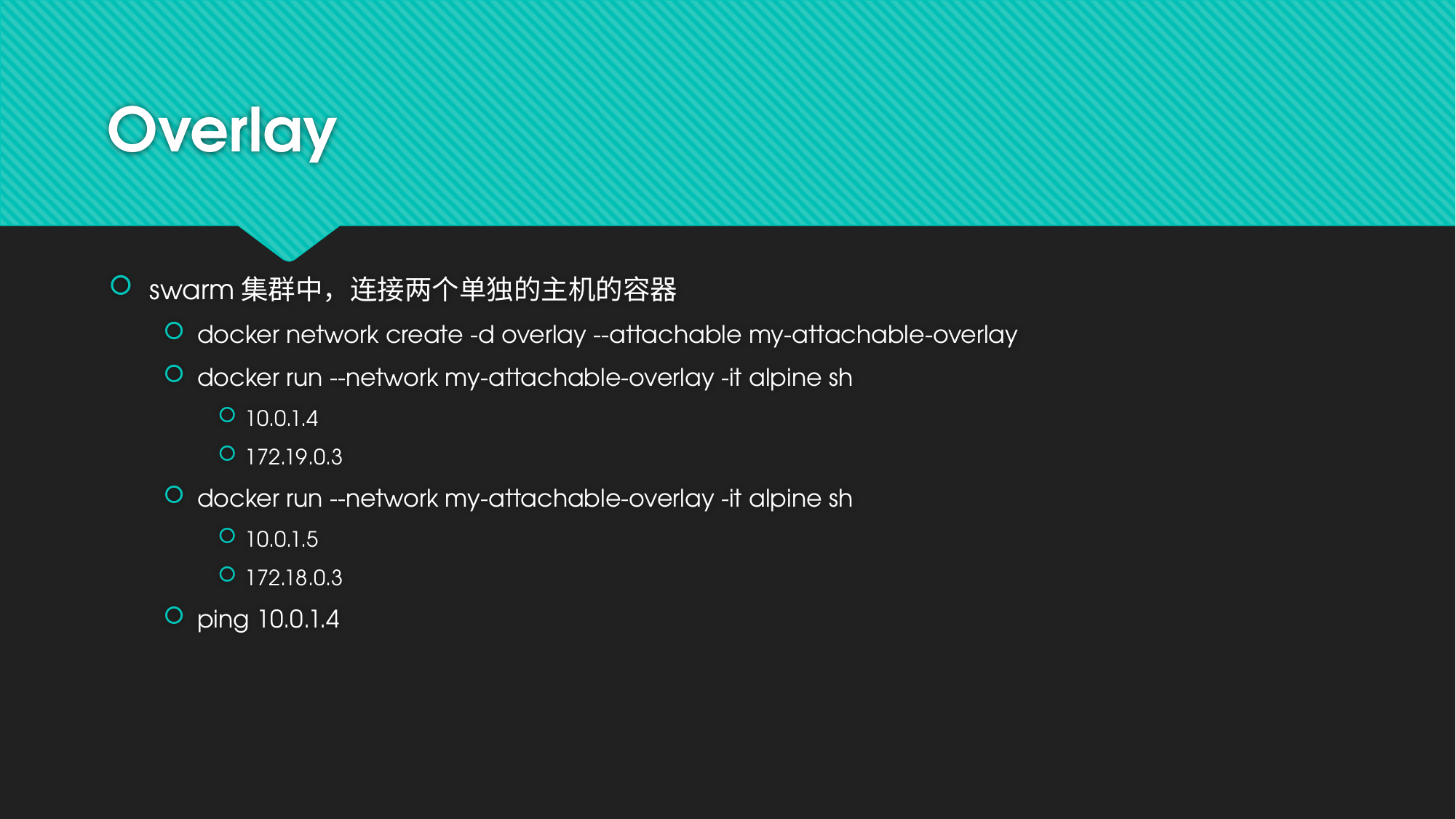

# Overlay
swarm集群中，连接两个单独的主机的容器
docker network create -d overlay --attachable my-attachable-overlay
docker run --network my-attachable-overlay -it alpine sh
10.0.1.4
172.19.0.3
docker run --network my-attachable-overlay -it alpine sh
10.0.1.5
172.18.0.3
ping 10.0.1.4